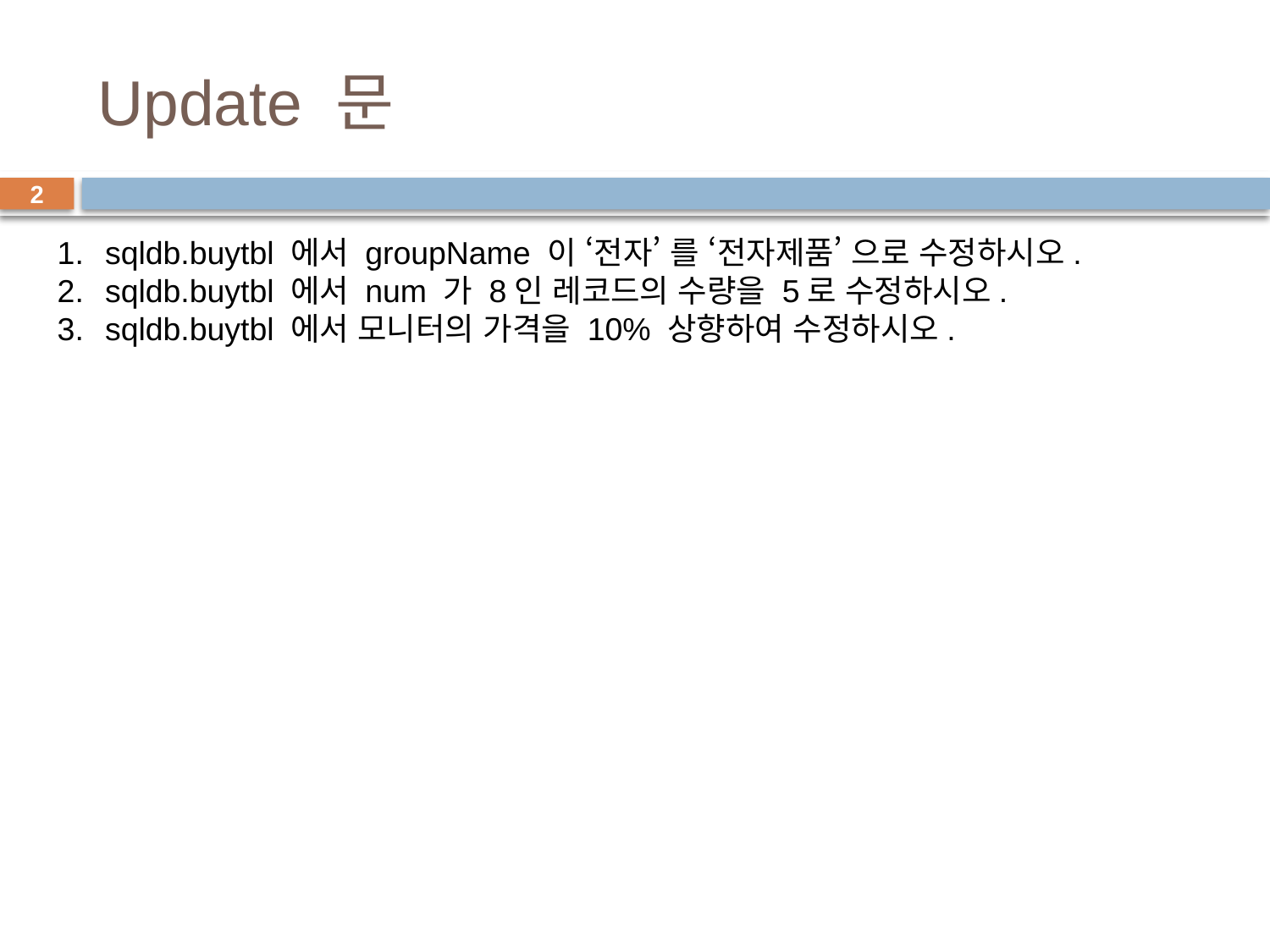

# Update 문
2

sqldb.buytbl 에서 groupName 이 ‘전자’ 를 ‘전자제품’ 으로 수정하시오.
sqldb.buytbl 에서 num 가 8인 레코드의 수량을 5로 수정하시오.
sqldb.buytbl 에서 모니터의 가격을 10% 상향하여 수정하시오.